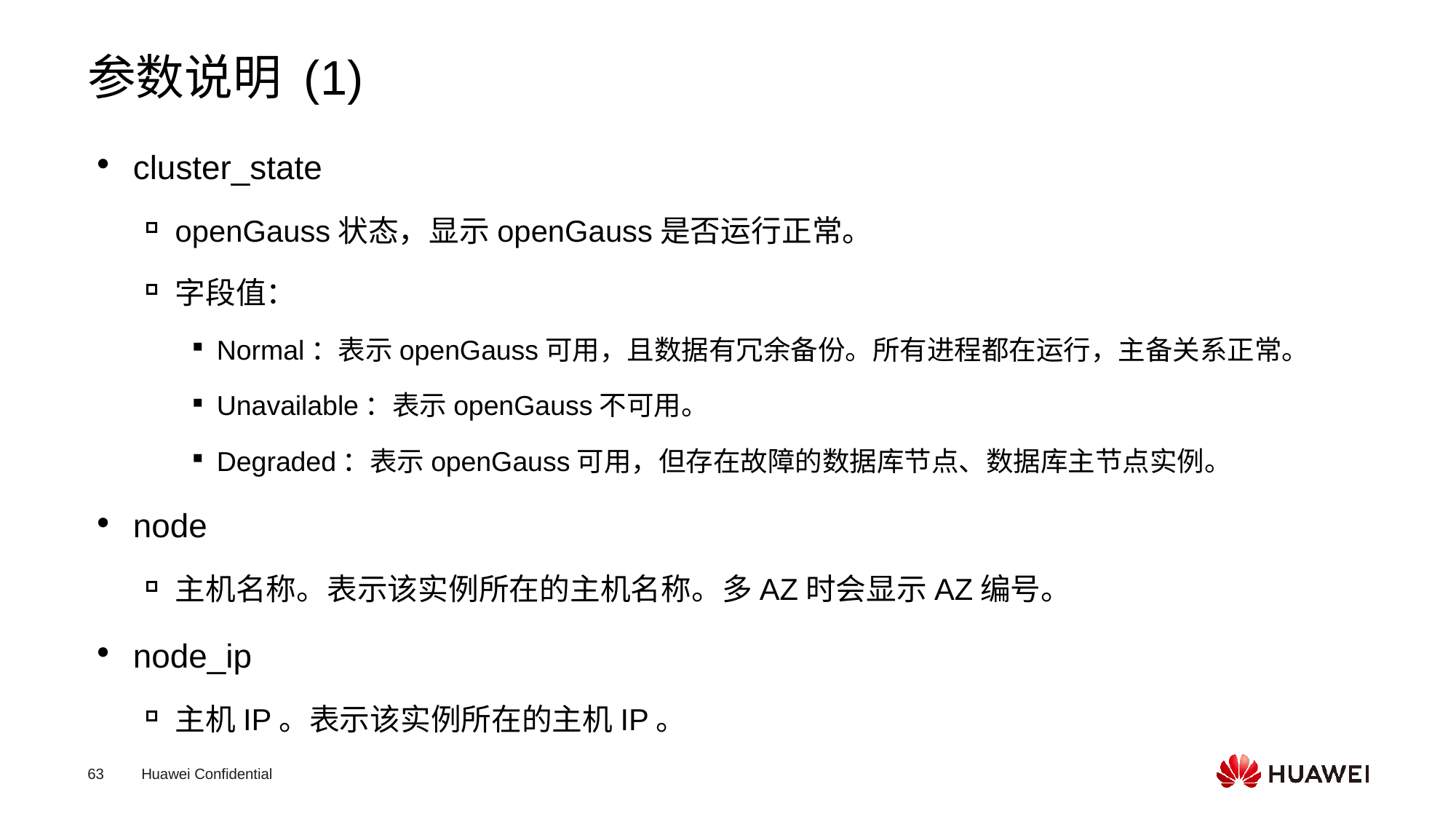

# 参数说明 (1)
cluster_state
openGauss状态，显示openGauss是否运行正常。
字段值：
Normal：表示openGauss可用，且数据有冗余备份。所有进程都在运行，主备关系正常。
Unavailable：表示openGauss不可用。
Degraded：表示openGauss可用，但存在故障的数据库节点、数据库主节点实例。
node
主机名称。表示该实例所在的主机名称。多AZ时会显示AZ编号。
node_ip
主机IP。表示该实例所在的主机IP。